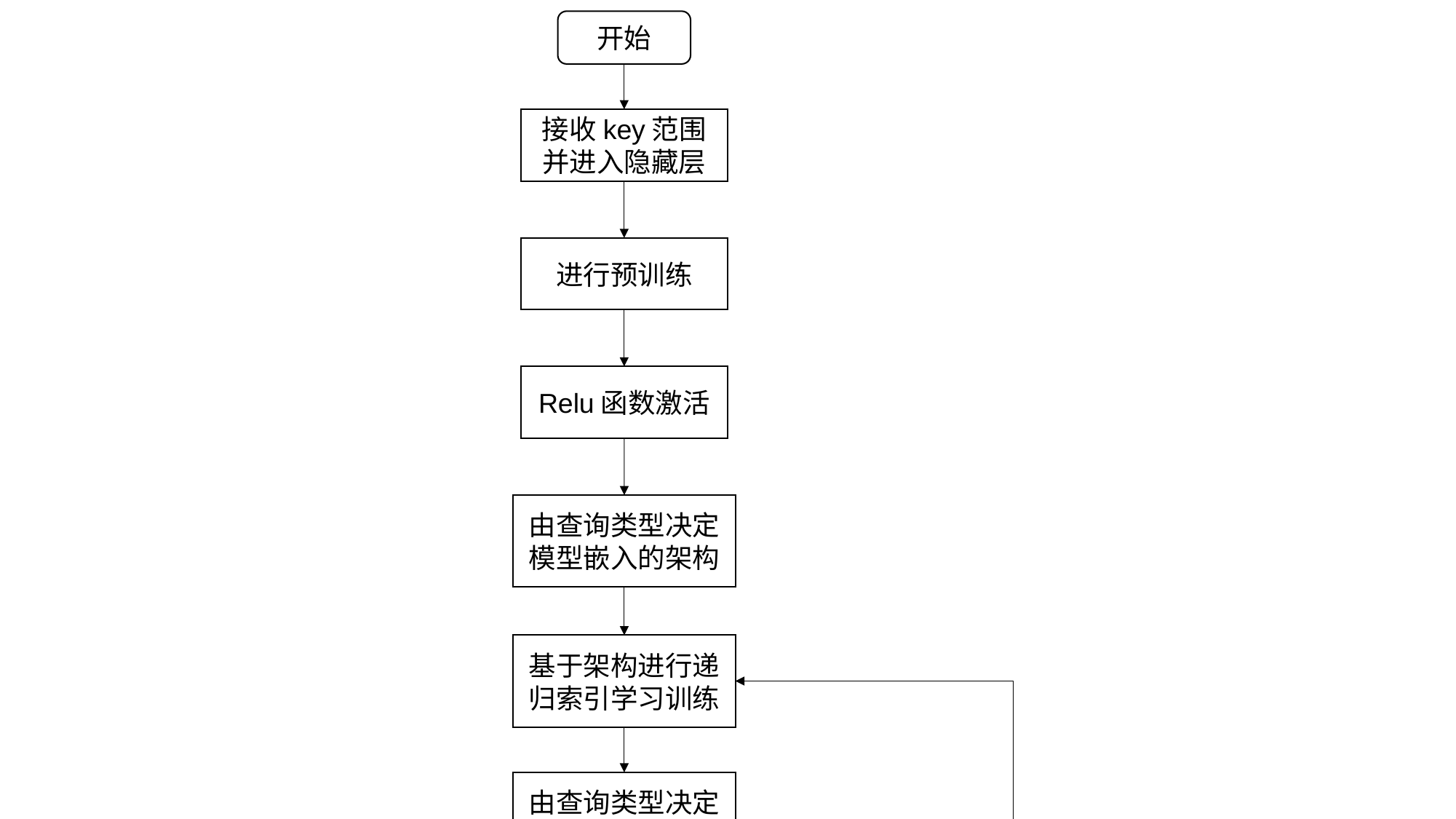

开始
接收key范围并进入隐藏层
进行预训练
Relu函数激活
Relu函数激活
由查询类型决定模型嵌入的架构
基于架构进行递归索引学习训练
由查询类型决定模型嵌入的架构
当前训练阶段stage i
输出当前层stage i的position与sigma
是否超出时间阈值
是
采用B+树架构
否
Stage i训练是否达到实验预期阈值
否
i++
返回最小key范围
结束